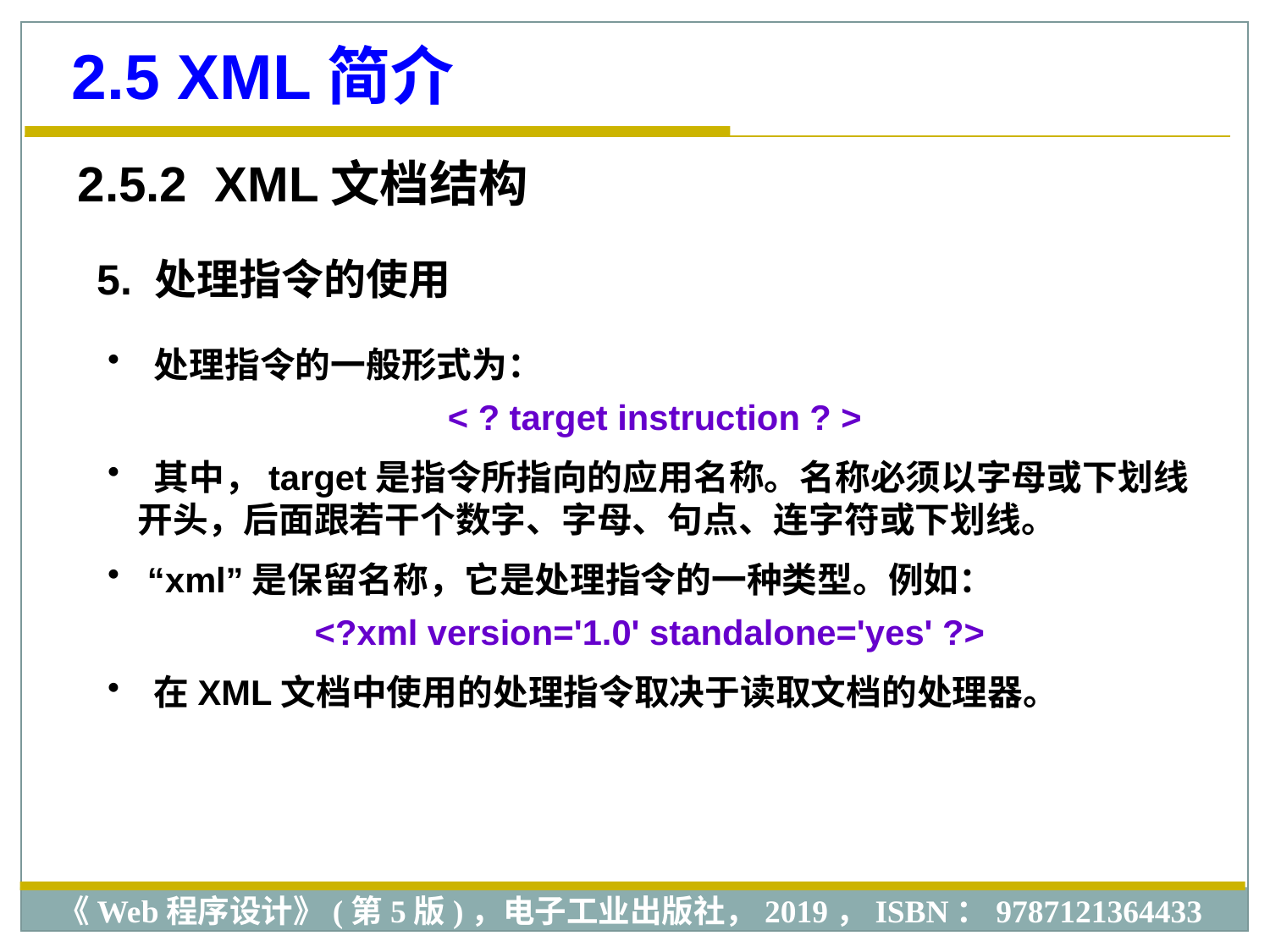

2.5 XML简介
2.5.2  XML文档结构
5. 处理指令的使用
 处理指令的一般形式为：
 < ? target instruction ? >
 其中，target是指令所指向的应用名称。名称必须以字母或下划线开头，后面跟若干个数字、字母、句点、连字符或下划线。
 “xml”是保留名称，它是处理指令的一种类型。例如：
<?xml version='1.0' standalone='yes' ?>
 在XML文档中使用的处理指令取决于读取文档的处理器。